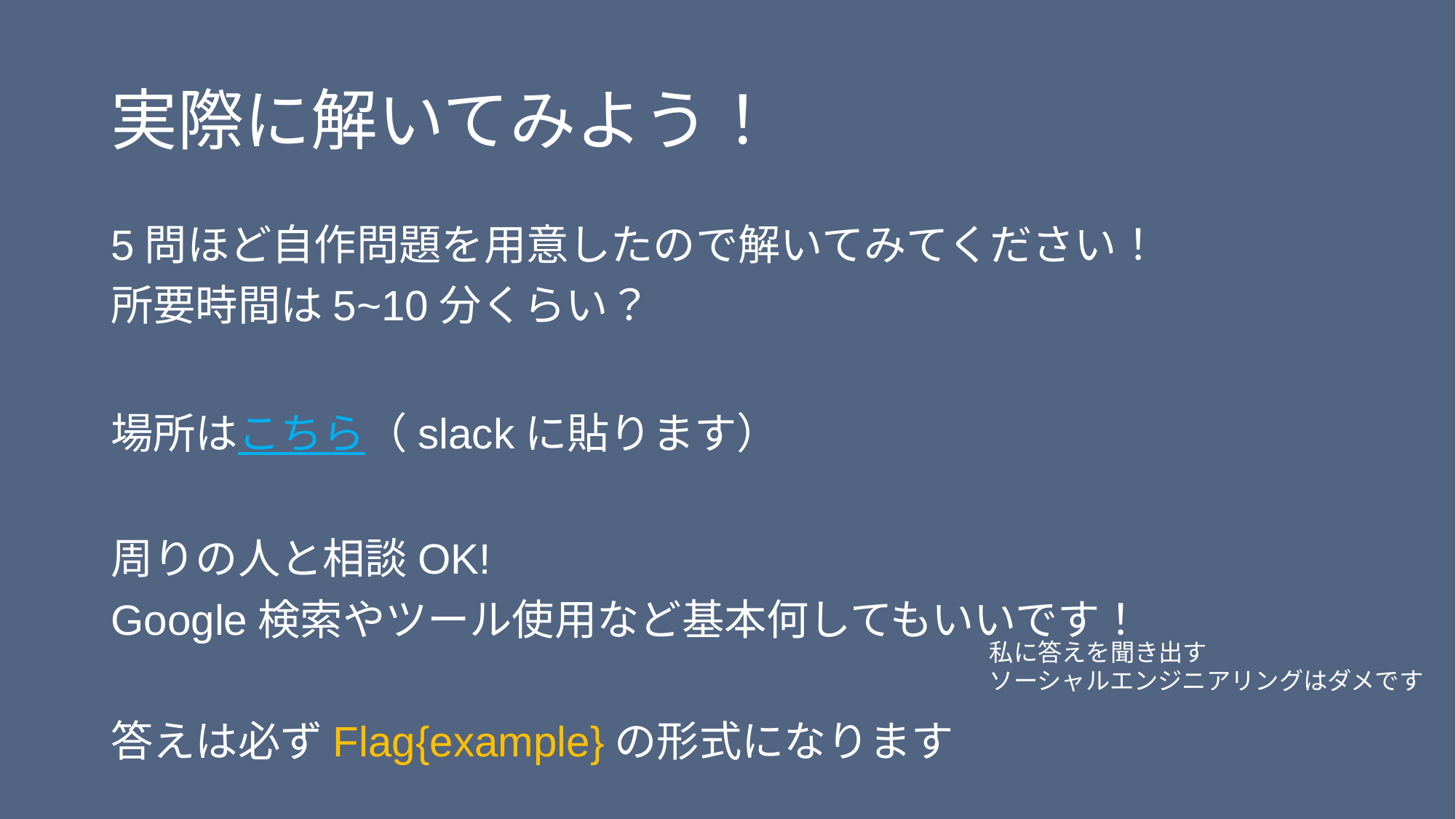

# 実際に解いてみよう！
5問ほど自作問題を用意したので解いてみてください！
所要時間は5~10分くらい？

場所はこちら（slackに貼ります）

周りの人と相談OK!
Google検索やツール使用など基本何してもいいです！

答えは必ずFlag{example}の形式になります
私に答えを聞き出す
ソーシャルエンジニアリングはダメです